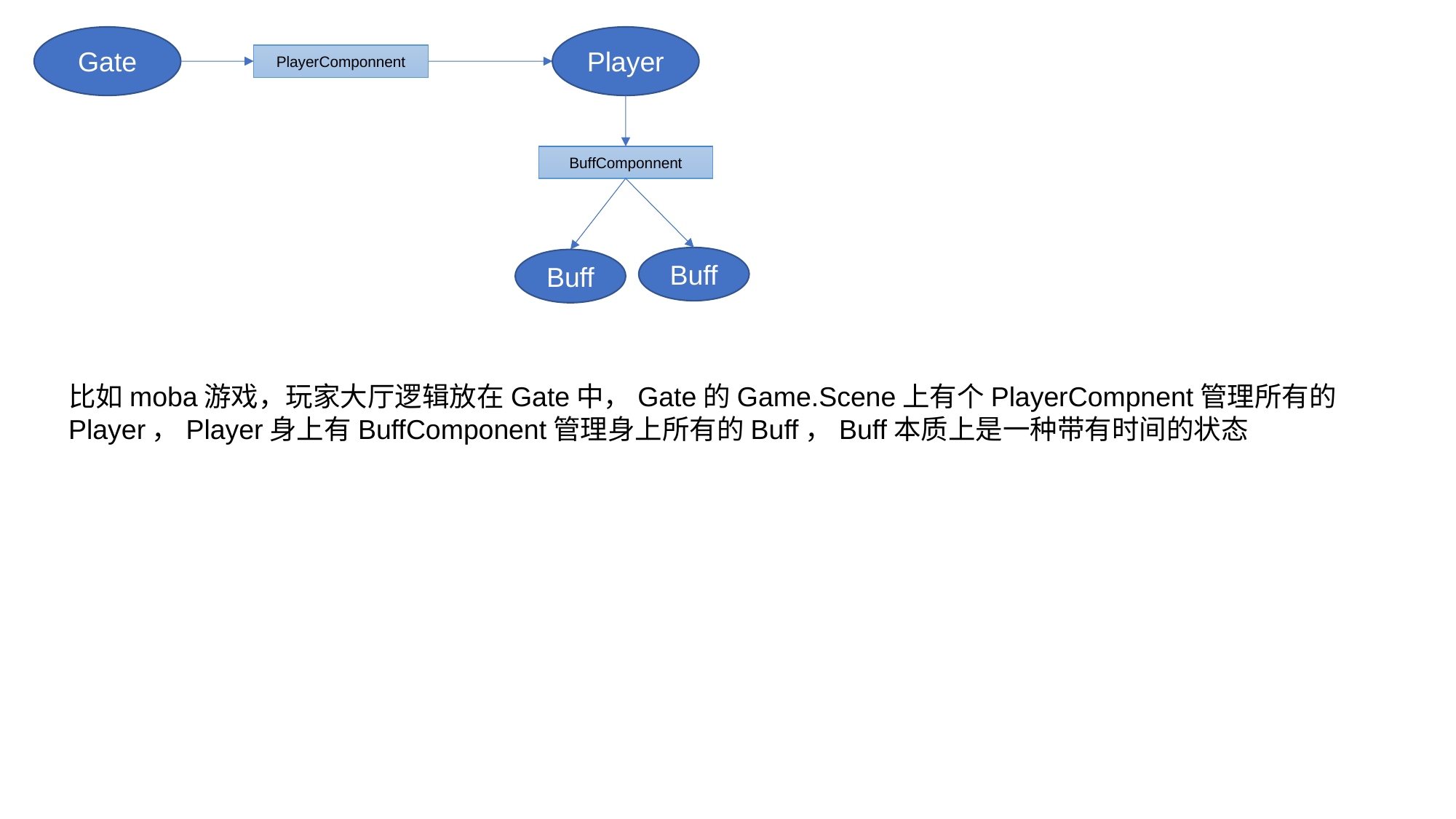

Gate
Player
PlayerComponnent
BuffComponnent
Buff
Buff
比如moba游戏，玩家大厅逻辑放在Gate中，Gate的Game.Scene上有个PlayerCompnent管理所有的Player，Player身上有BuffComponent管理身上所有的Buff，Buff本质上是一种带有时间的状态